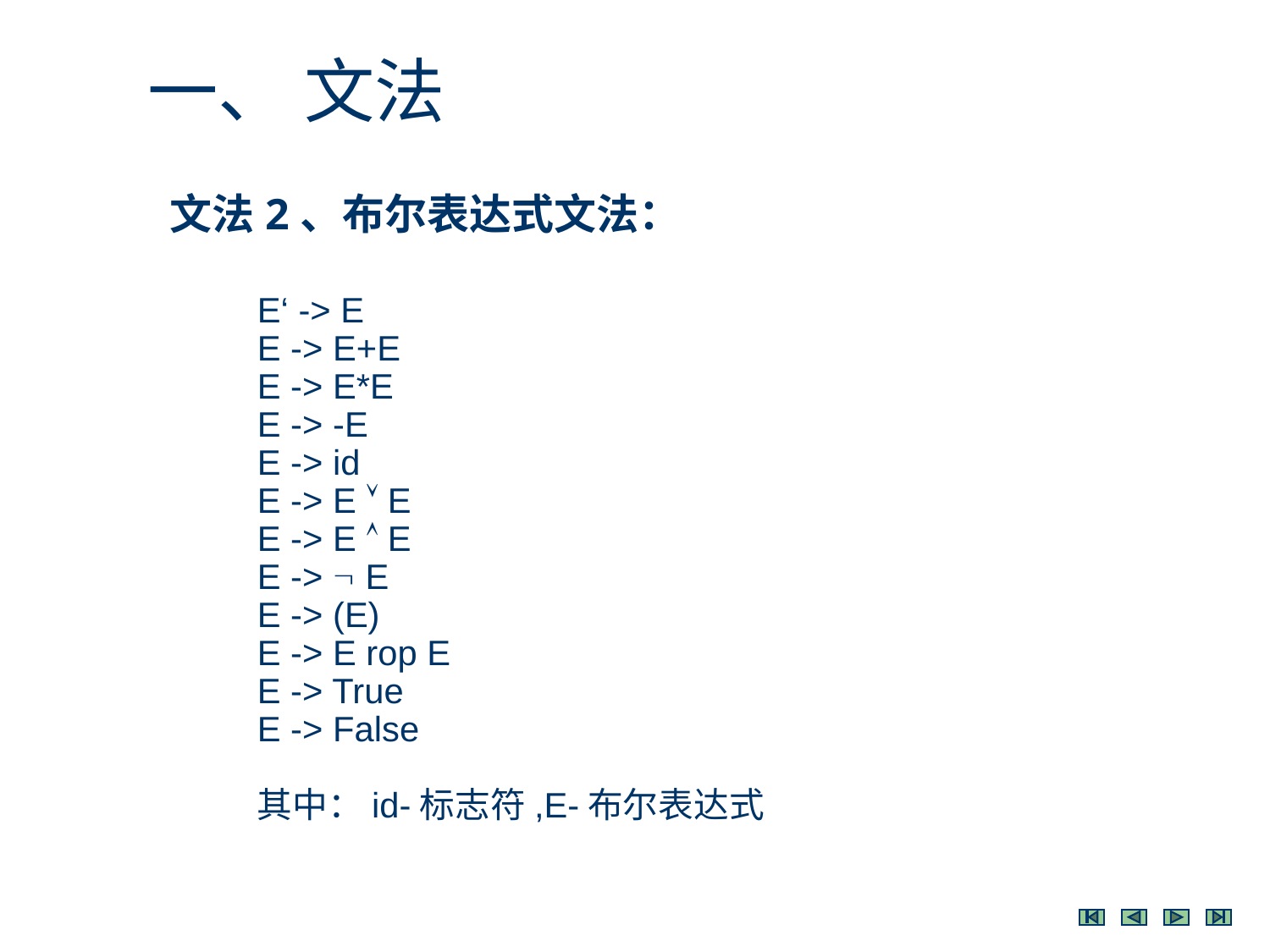

一、 文法
文法2、布尔表达式文法：
E‘ -> E
E -> E+E
E -> E*E
E -> -E
E -> id
E -> E ∨ E
E -> E ∧ E
E -> ¬ E
E -> (E)
E -> E rop E
E -> True
E -> False

其中：id-标志符,E-布尔表达式